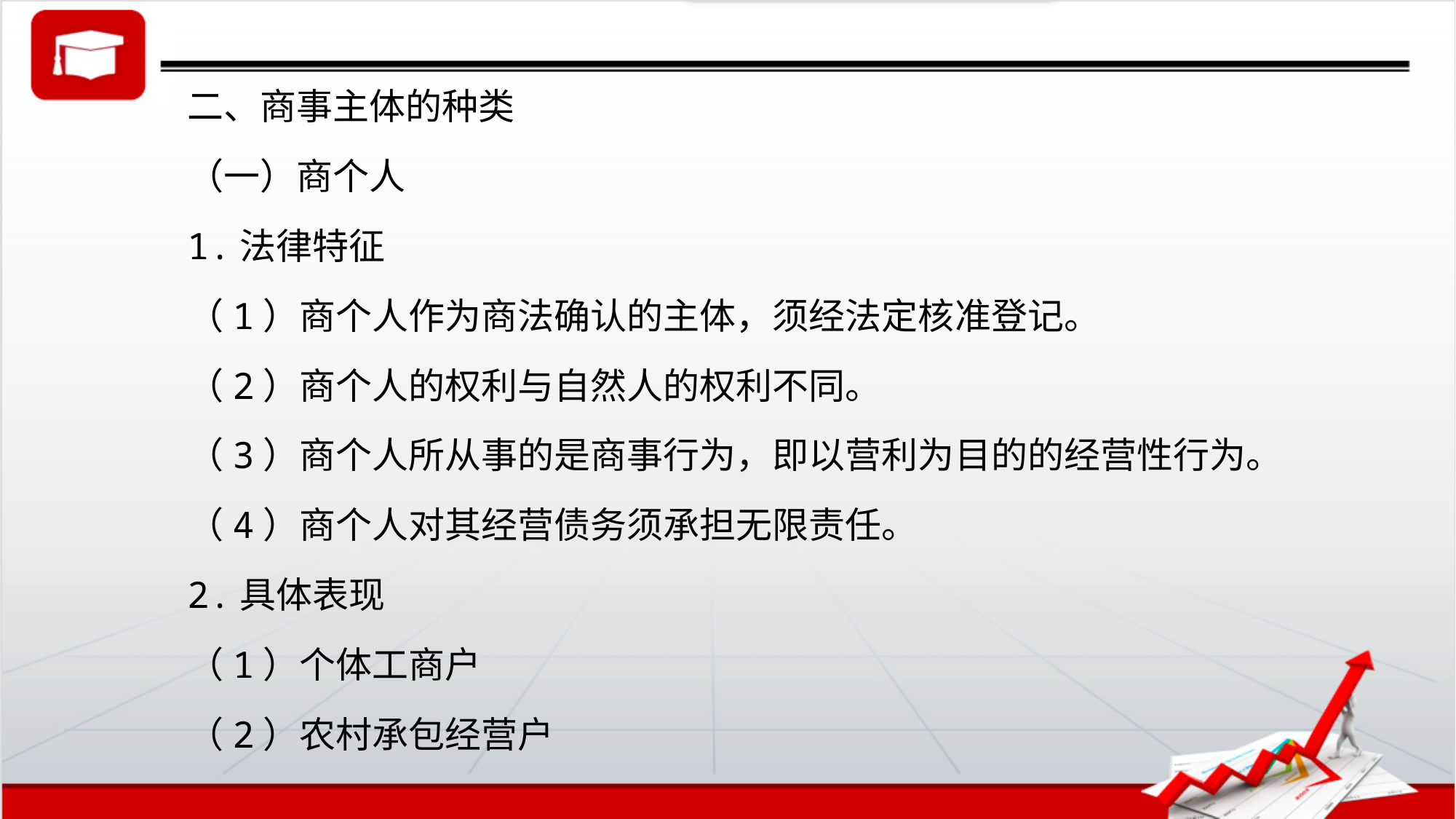

二、商事主体的种类
（一）商个人
1.法律特征
（1）商个人作为商法确认的主体，须经法定核准登记。
（2）商个人的权利与自然人的权利不同。
（3）商个人所从事的是商事行为，即以营利为目的的经营性行为。
（4）商个人对其经营债务须承担无限责任。
2.具体表现
（1）个体工商户
（2）农村承包经营户